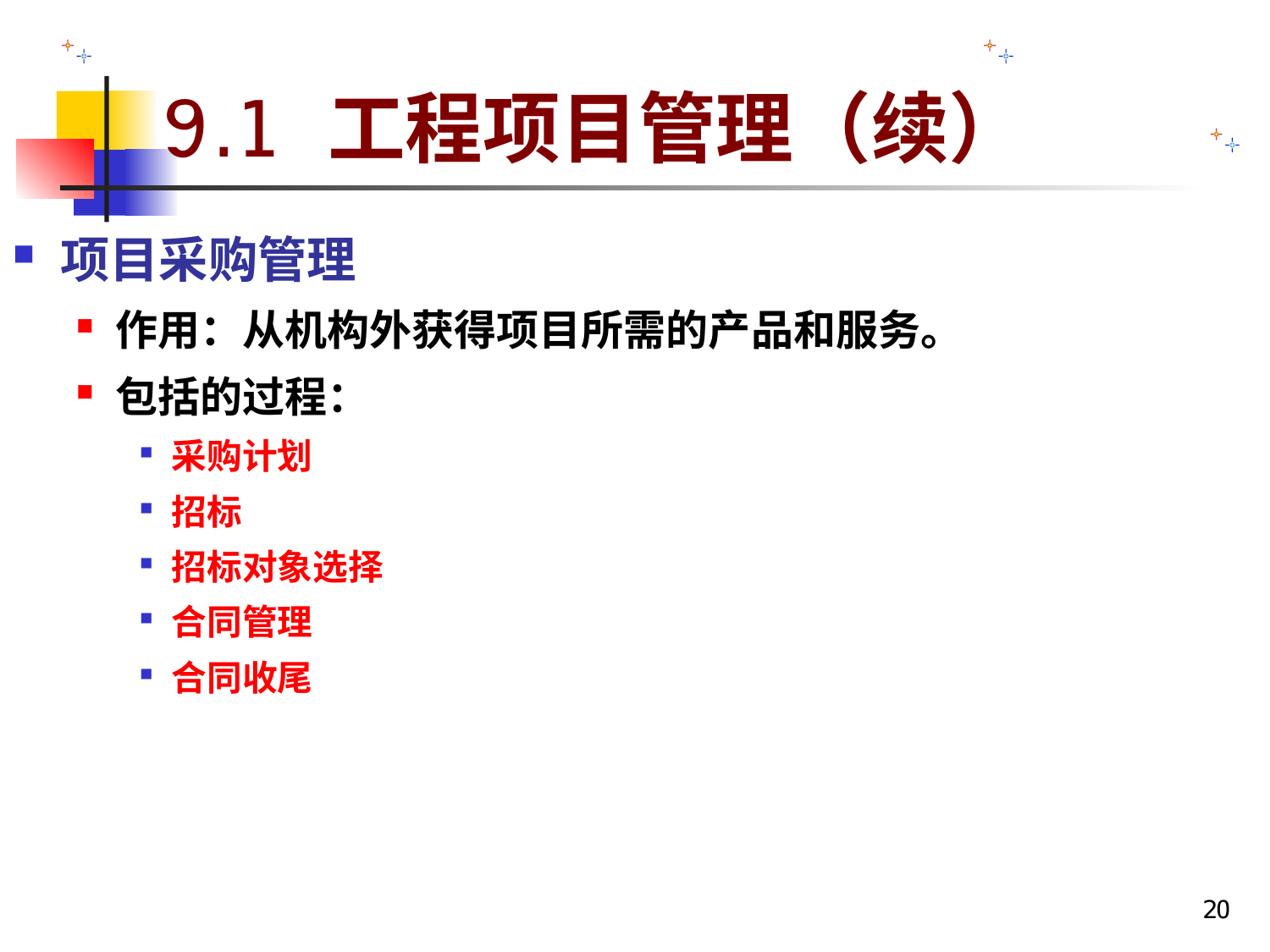

# 9.1 工程项目管理（续）
项目采购管理
作用：从机构外获得项目所需的产品和服务。
包括的过程：
采购计划
招标
招标对象选择
合同管理
合同收尾
20